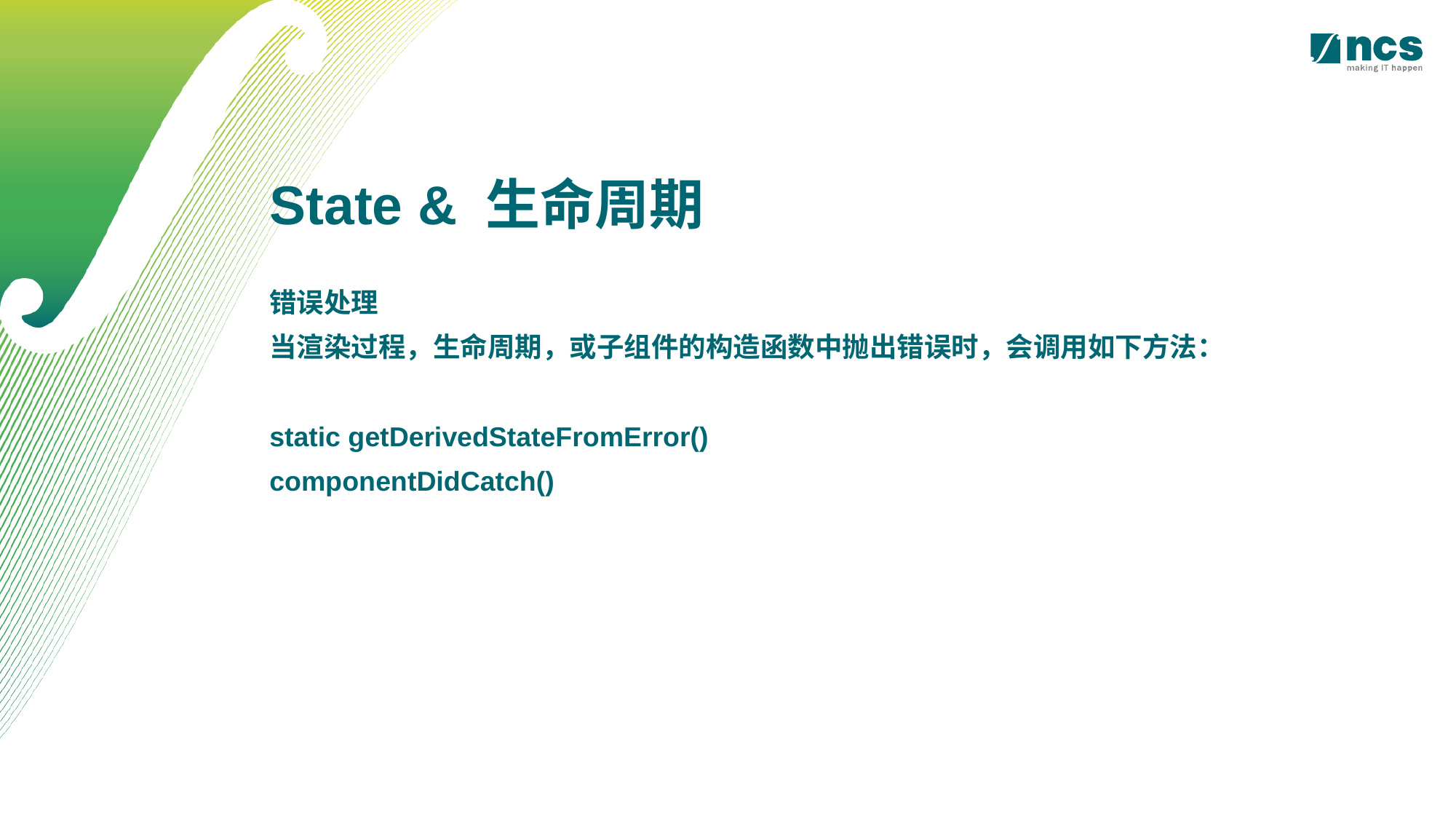

State & 生命周期
错误处理
当渲染过程，生命周期，或子组件的构造函数中抛出错误时，会调用如下方法：

static getDerivedStateFromError()
componentDidCatch()